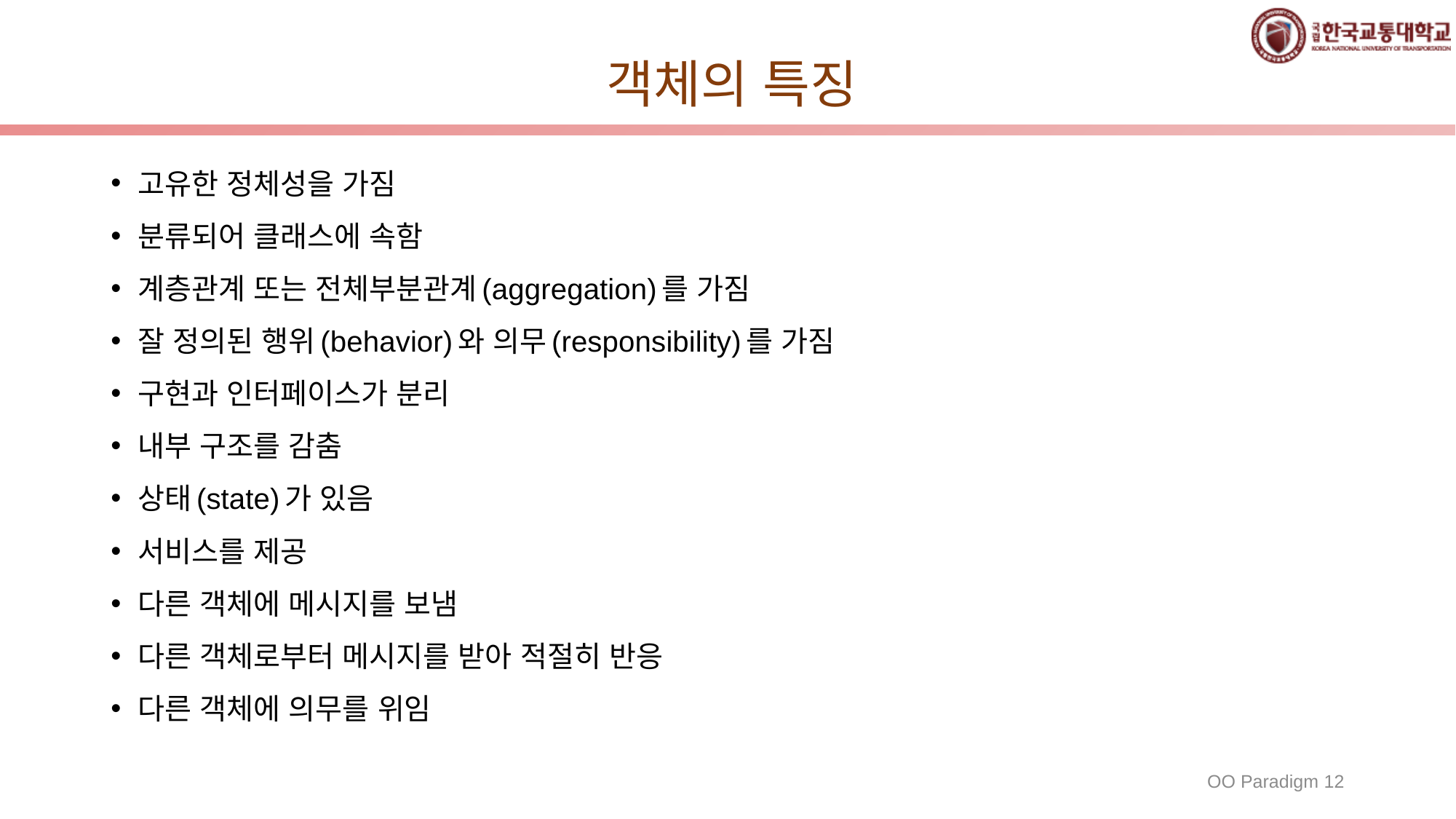

# 객체의 특징
고유한 정체성을 가짐
분류되어 클래스에 속함
계층관계 또는 전체부분관계(aggregation)를 가짐
잘 정의된 행위(behavior)와 의무(responsibility)를 가짐
구현과 인터페이스가 분리
내부 구조를 감춤
상태(state)가 있음
서비스를 제공
다른 객체에 메시지를 보냄
다른 객체로부터 메시지를 받아 적절히 반응
다른 객체에 의무를 위임
OO Paradigm 12